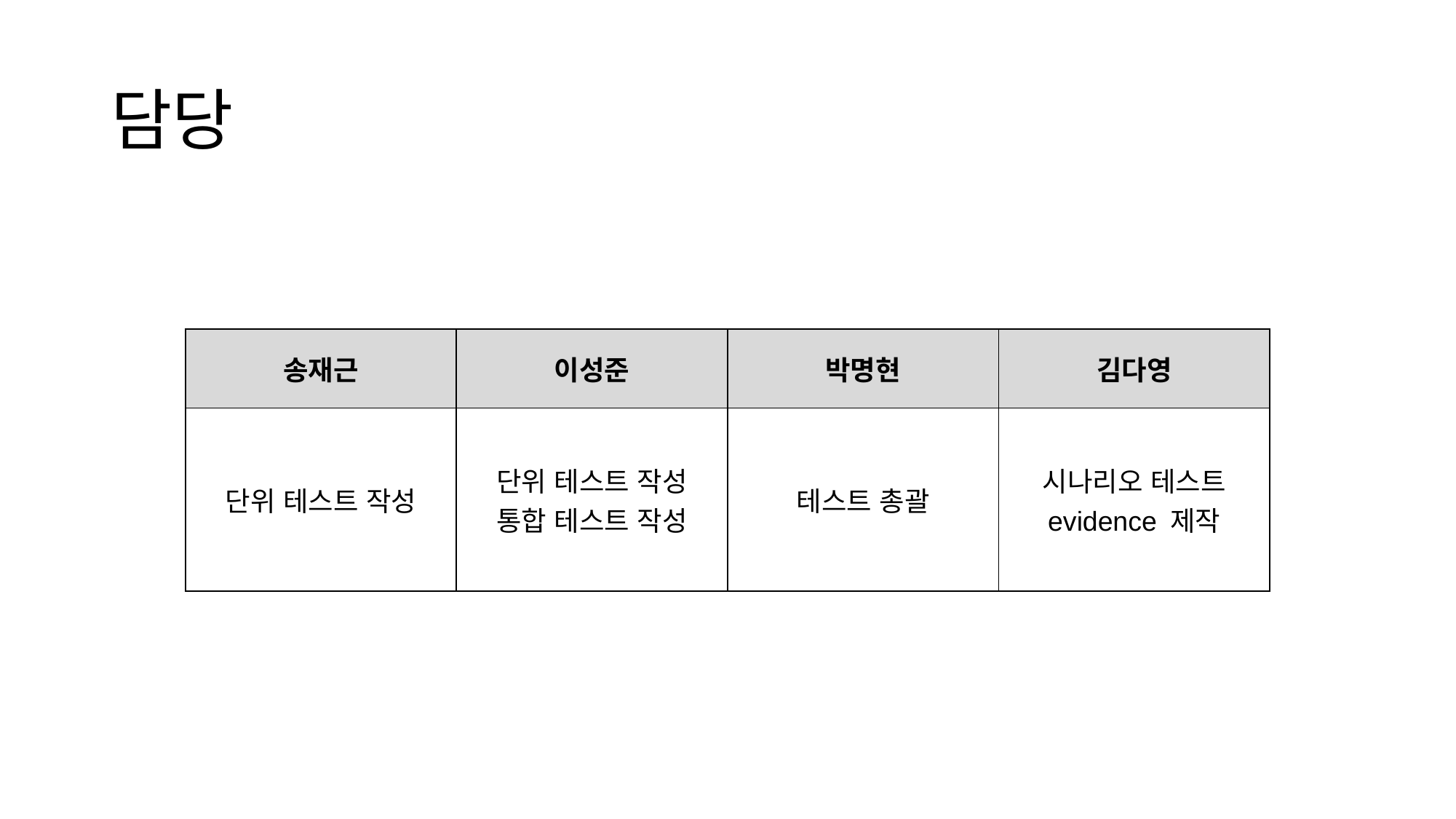

# 담당
| 송재근 | 이성준 | 박명현 | 김다영 |
| --- | --- | --- | --- |
| 단위 테스트 작성 | 단위 테스트 작성 통합 테스트 작성 | 테스트 총괄 | 시나리오 테스트 evidence 제작 |